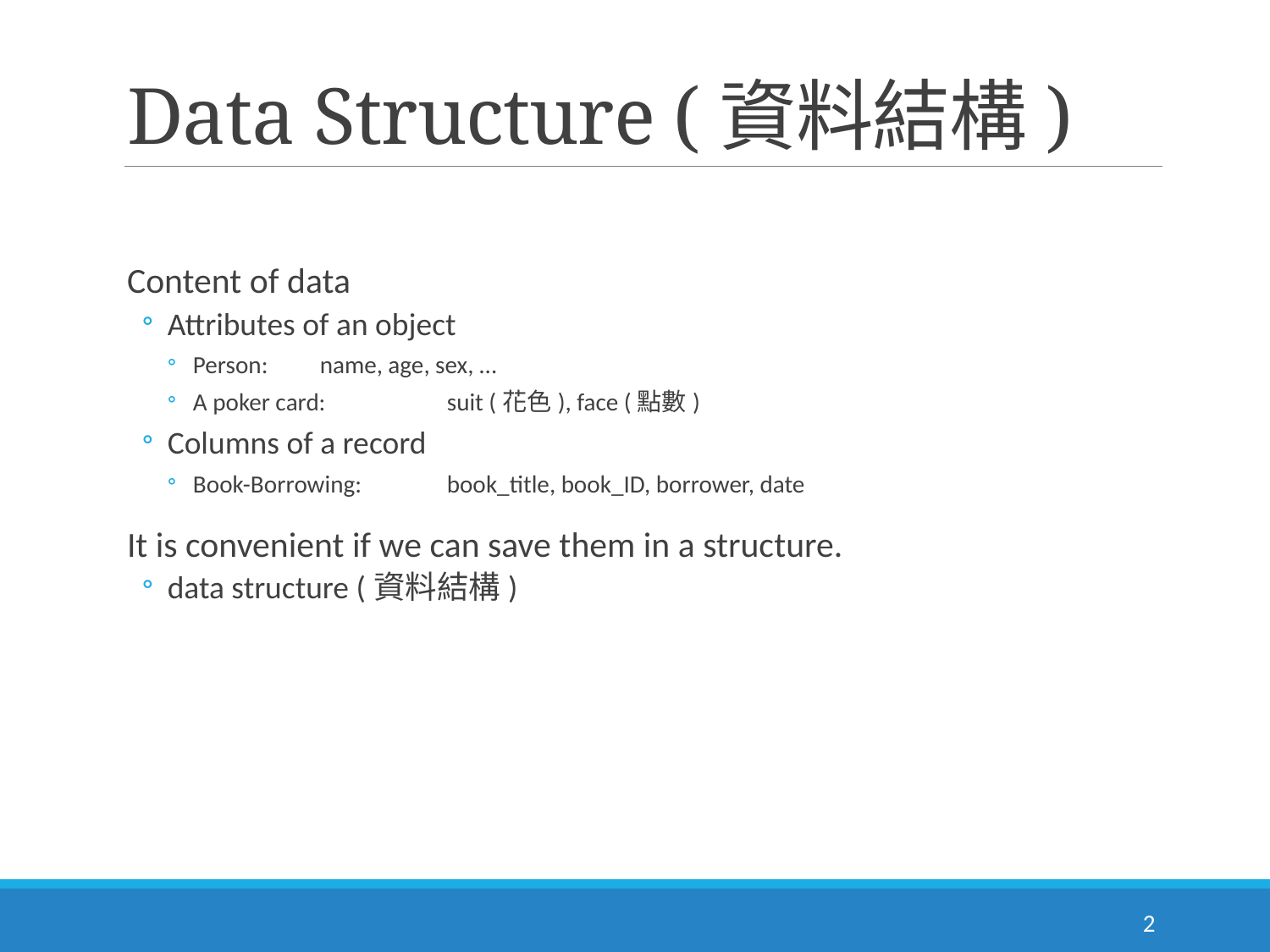

# Data Structure (資料結構)
Content of data
Attributes of an object
Person:	name, age, sex, …
A poker card:	suit (花色), face (點數)
Columns of a record
Book-Borrowing:	book_title, book_ID, borrower, date
It is convenient if we can save them in a structure.
data structure (資料結構)
2